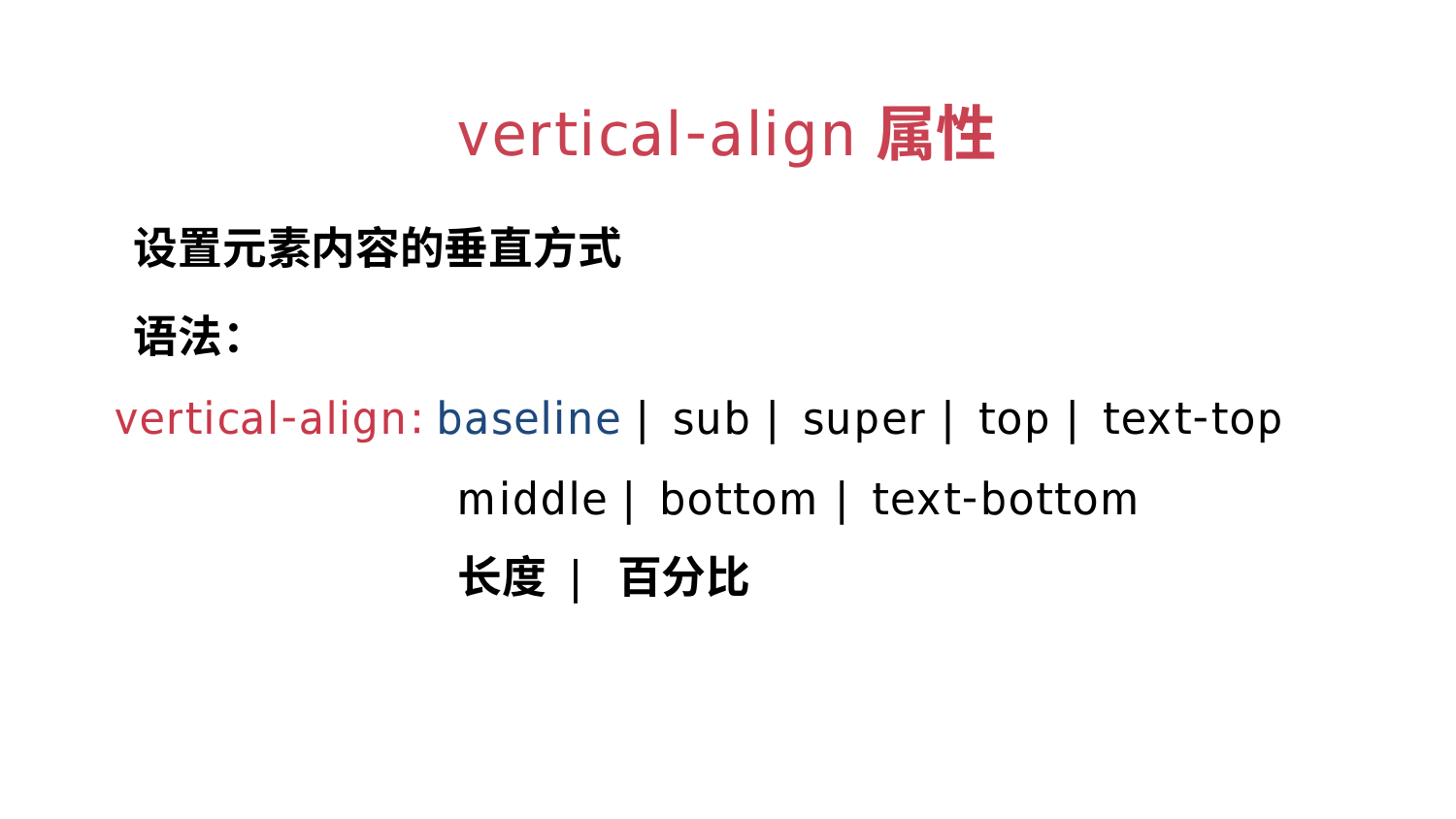

vertical-align属性
设置元素内容的垂直方式

语法：
vertical-align: baseline | sub | super | top | text-top
middle | bottom | text-bottom

长度 | 百分比